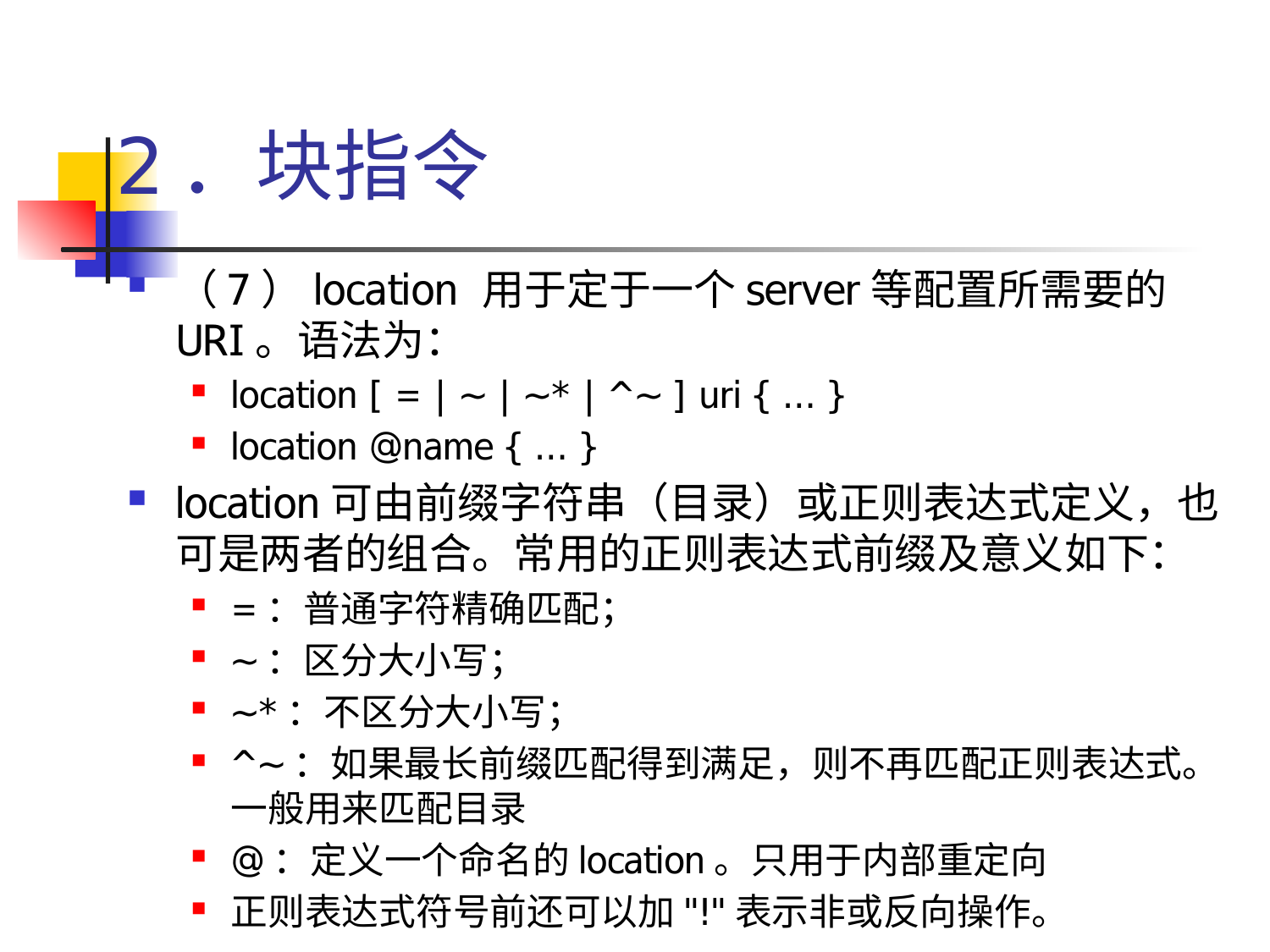

# 2．块指令
（7）location 用于定于一个server等配置所需要的URI。语法为：
location [ = | ~ | ~* | ^~ ] uri { ... }
location @name { ... }
location可由前缀字符串（目录）或正则表达式定义，也可是两者的组合。常用的正则表达式前缀及意义如下：
=：普通字符精确匹配；
~：区分大小写；
~*：不区分大小写；
^~：如果最长前缀匹配得到满足，则不再匹配正则表达式。一般用来匹配目录
@：定义一个命名的location。只用于内部重定向
正则表达式符号前还可以加"!"表示非或反向操作。